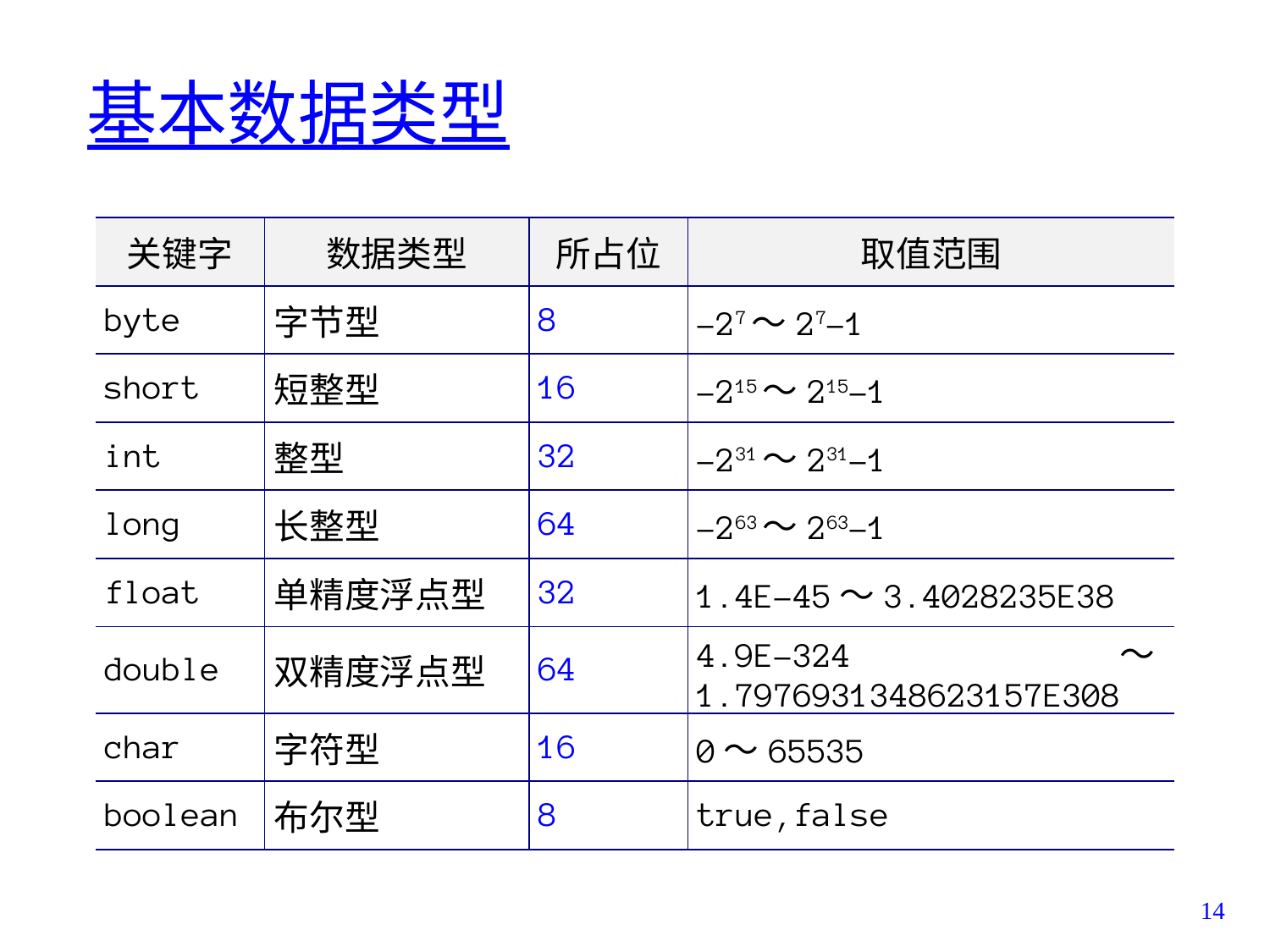

# 基本数据类型
| 关键字 | 数据类型 | 所占位 | 取值范围 |
| --- | --- | --- | --- |
| byte | 字节型 | 8 | -27～27-1 |
| short | 短整型 | 16 | -215～215-1 |
| int | 整型 | 32 | -231～231-1 |
| long | 长整型 | 64 | -263～263-1 |
| float | 单精度浮点型 | 32 | 1.4E-45～3.4028235E38 |
| double | 双精度浮点型 | 64 | 4.9E-324～1.7976931348623157E308 |
| char | 字符型 | 16 | 0～65535 |
| boolean | 布尔型 | 8 | true,false |
14